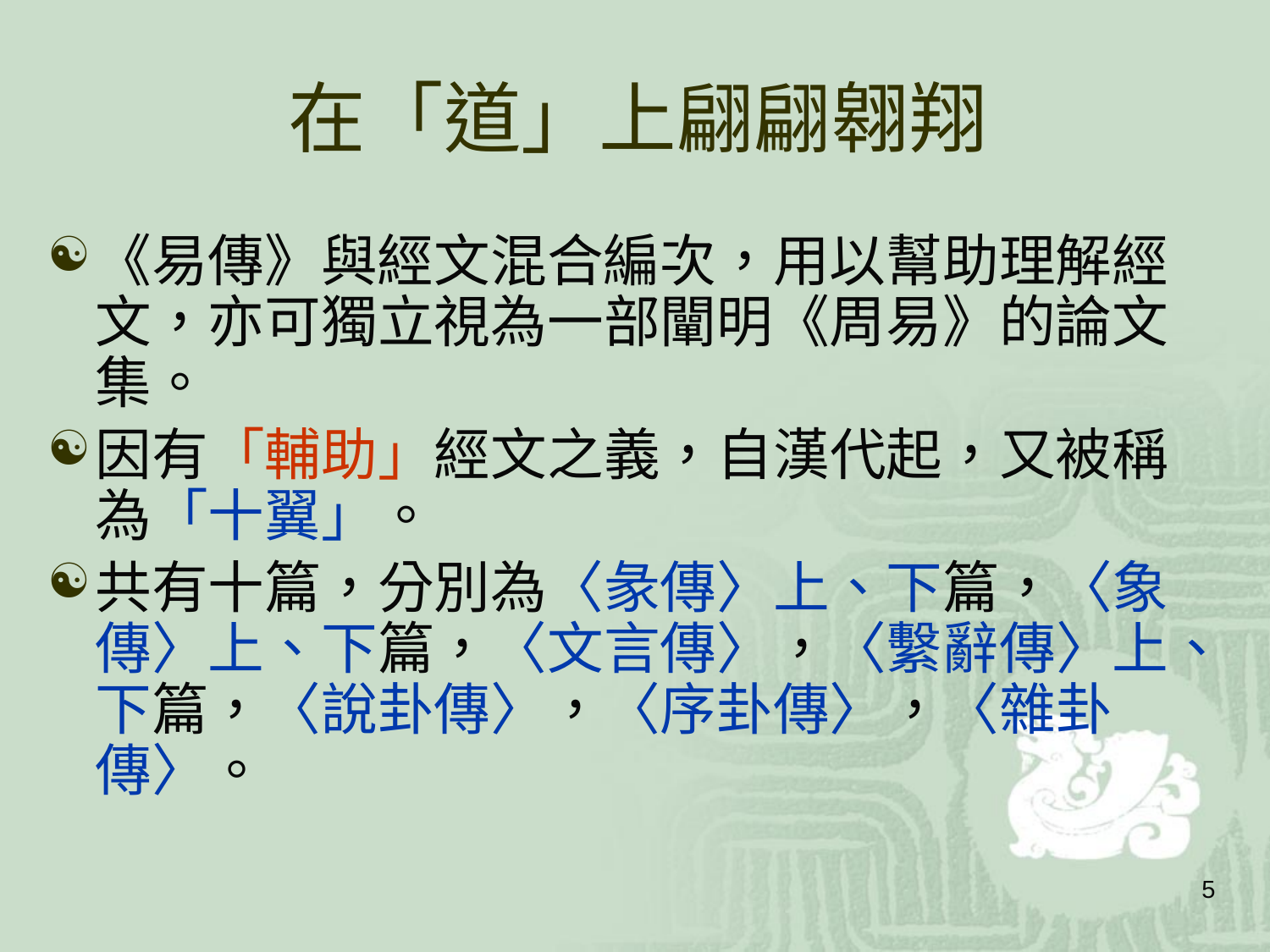

# 在「道」上翩翩翱翔
《易傳》與經文混合編次，用以幫助理解經文，亦可獨立視為一部闡明《周易》的論文集。
因有「輔助」經文之義，自漢代起，又被稱為「十翼」。
共有十篇，分別為〈彖傳〉上、下篇，〈象傳〉上、下篇，〈文言傳〉，〈繫辭傳〉上、下篇，〈說卦傳〉，〈序卦傳〉，〈雜卦傳〉。
5